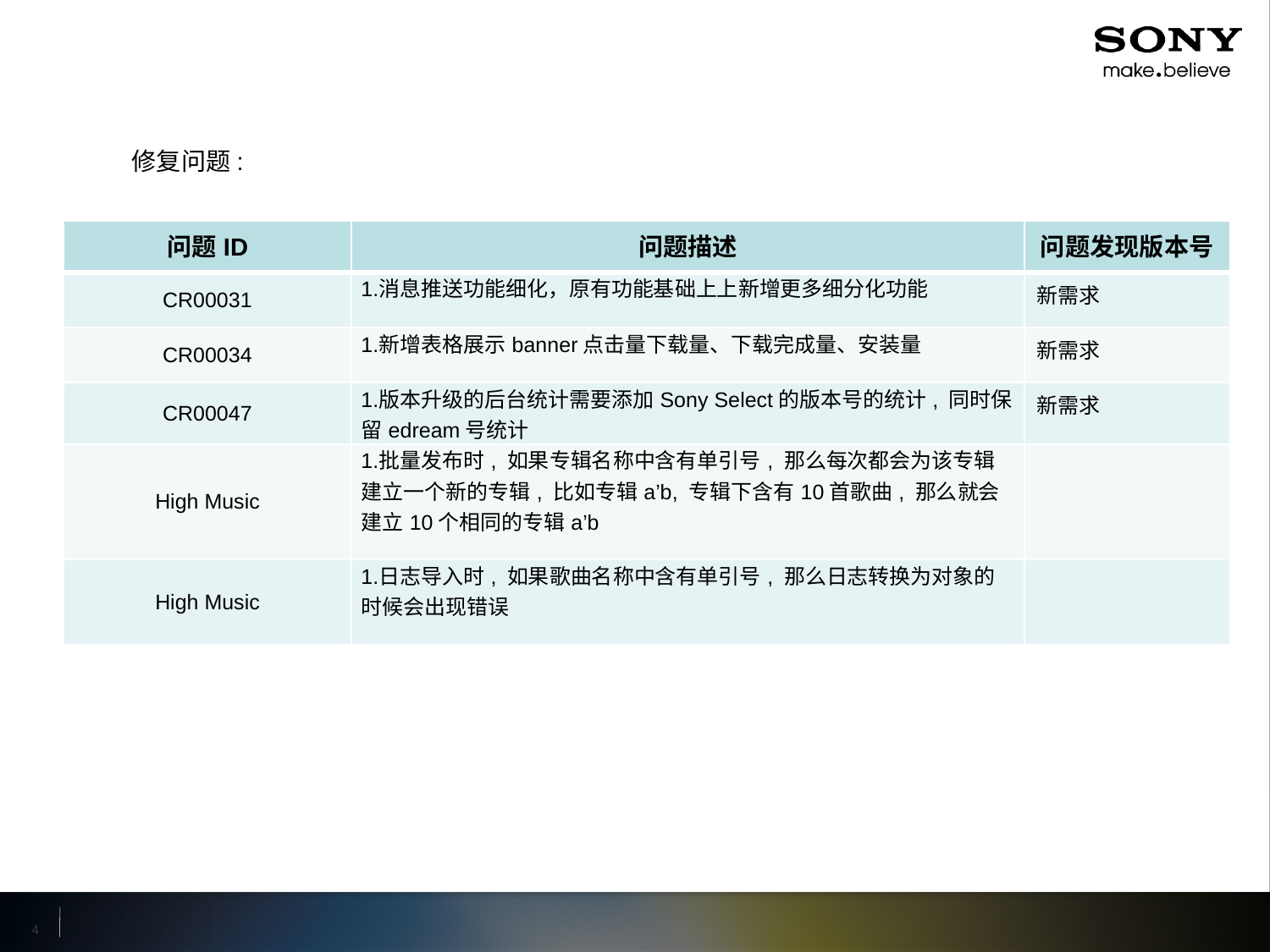

修复问题:

| 问题ID | 问题描述 | 问题发现版本号 |
| --- | --- | --- |
| CR00031 | 消息推送功能细化，原有功能基础上上新增更多细分化功能 | 新需求 |
| CR00034 | 新增表格展示banner点击量下载量、下载完成量、安装量 | 新需求 |
| CR00047 | 版本升级的后台统计需要添加Sony Select的版本号的统计, 同时保留edream号统计 | 新需求 |
| High Music | 批量发布时, 如果专辑名称中含有单引号, 那么每次都会为该专辑建立一个新的专辑, 比如专辑a’b, 专辑下含有10首歌曲, 那么就会建立10个相同的专辑a’b |  |
| High Music | 日志导入时, 如果歌曲名称中含有单引号, 那么日志转换为对象的时候会出现错误 |  |